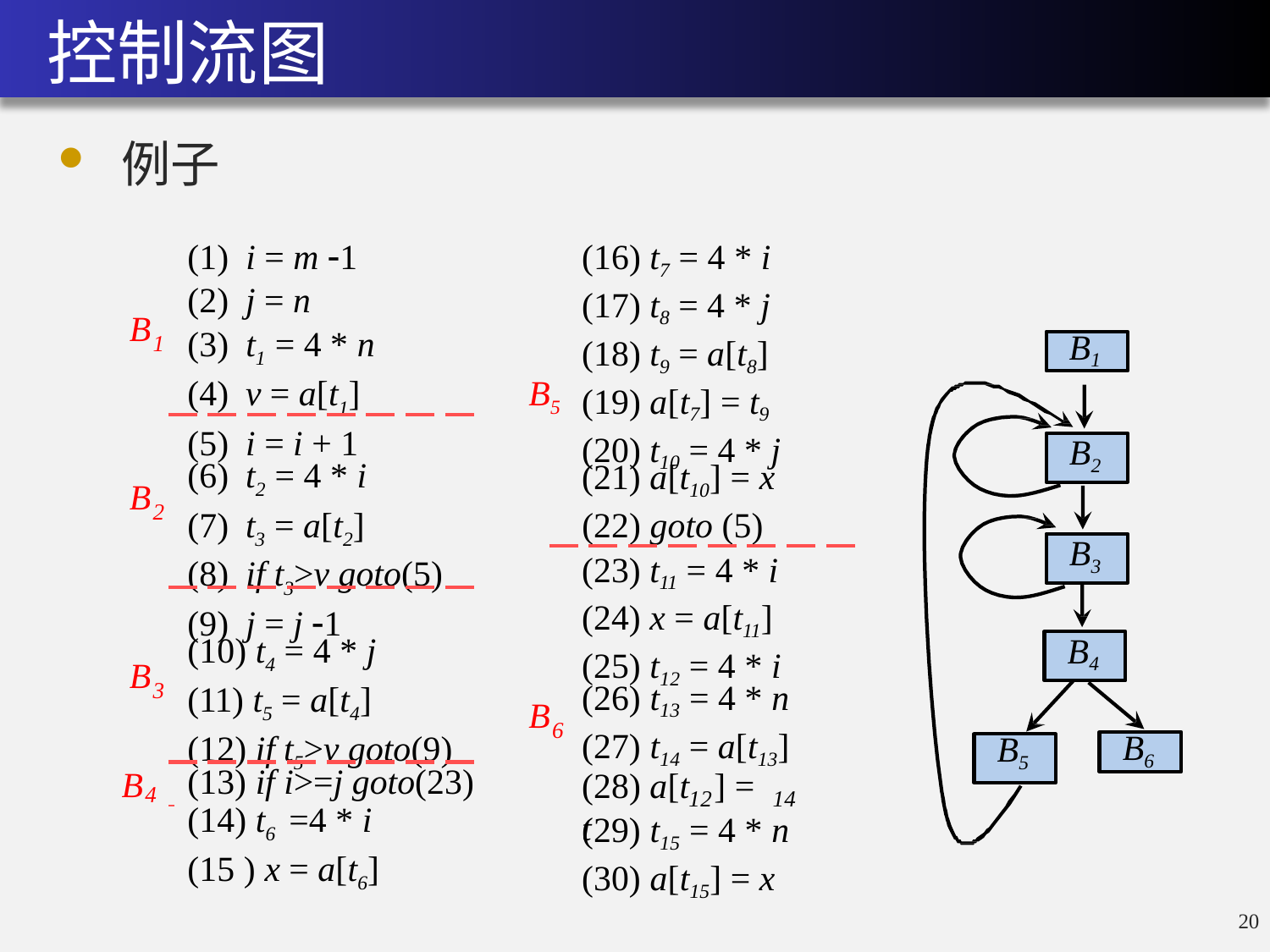

控制流图
例子
(1) i = m −1
(2) j = n
(3) t1 = 4 * n
(4) v = a[t1]
(5) i = i + 1
(16) t7 = 4 * i
(17) t8 = 4 * j
(18) t9 = a[t8]
(19) a[t7] = t9
(20) t10 = 4 * j
B
1
B1

B2

B3

B4

B6
B5
B5

(6) t2 = 4 * i
(7) t3 = a[t2]
(8) if t3>v goto(5)
(9) j = j −1
(21) a[t10] = x
  (22) goto (5)
(23) t11 = 4 * i
(24) x = a[t11]
(25) t12 = 4 * i
B
2

(10) t4 = 4 * j
(11) t5 = a[t4]
(12) if t5>v goto(9)
B
(26) t13 = 4 * n
(27) t14 = a[t13]
3
B
6
(13) if i>=j goto(23)
B
(28) a[t	] = t

12	14
4
(14) t6 =4 * i
(15 ) x = a[t6]
(29) t15 = 4 * n
(30) a[t15] = x
20